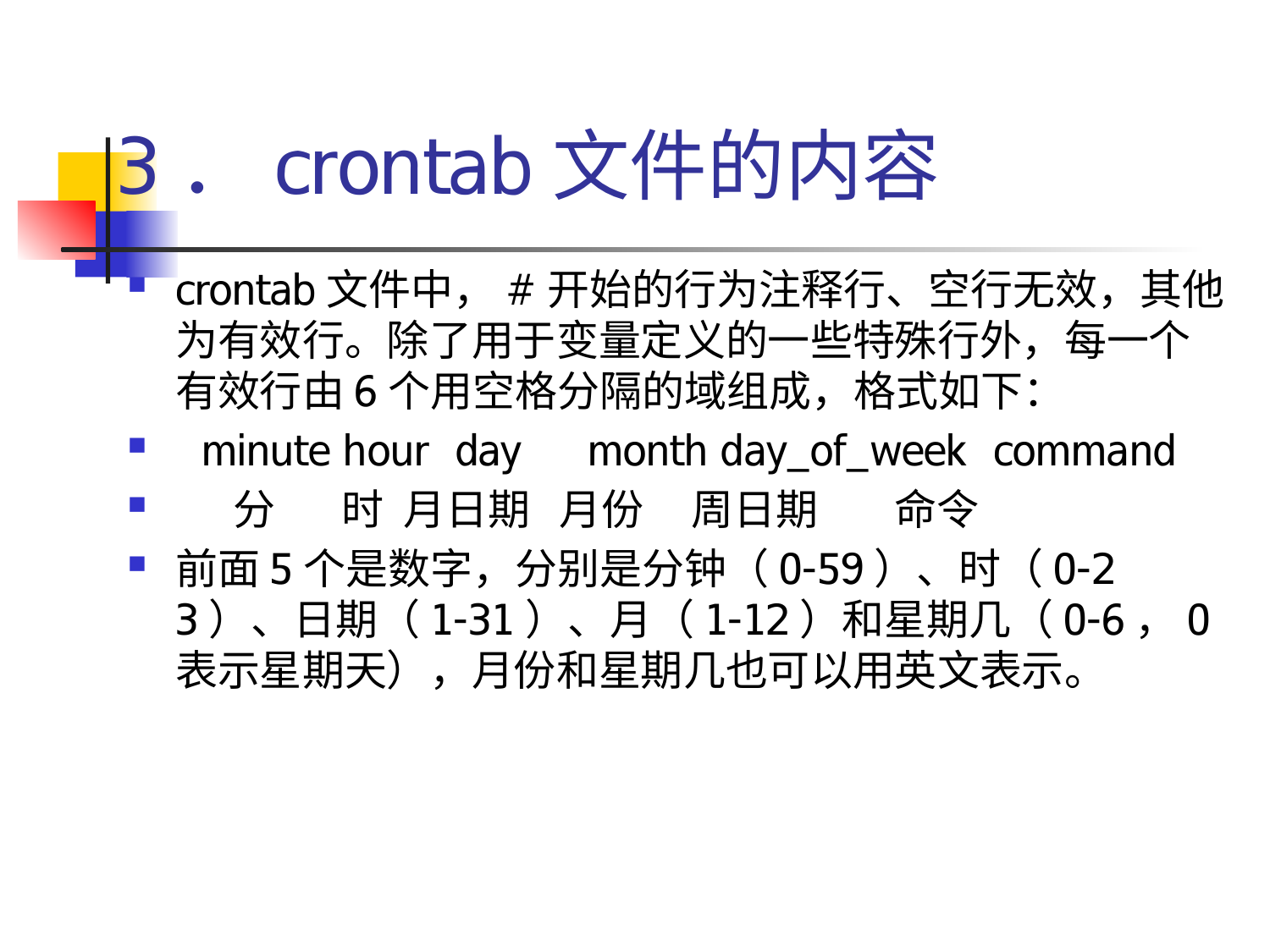

# 3．crontab文件的内容
crontab文件中，#开始的行为注释行、空行无效，其他为有效行。除了用于变量定义的一些特殊行外，每一个有效行由6个用空格分隔的域组成，格式如下：
  minute hour  day     month day_of_week  command
     分       时  月日期   月份     周日期        命令
前面5个是数字，分别是分钟（0-59）、时（0-23）、日期（1-31）、月（1-12）和星期几（0-6，0表示星期天），月份和星期几也可以用英文表示。